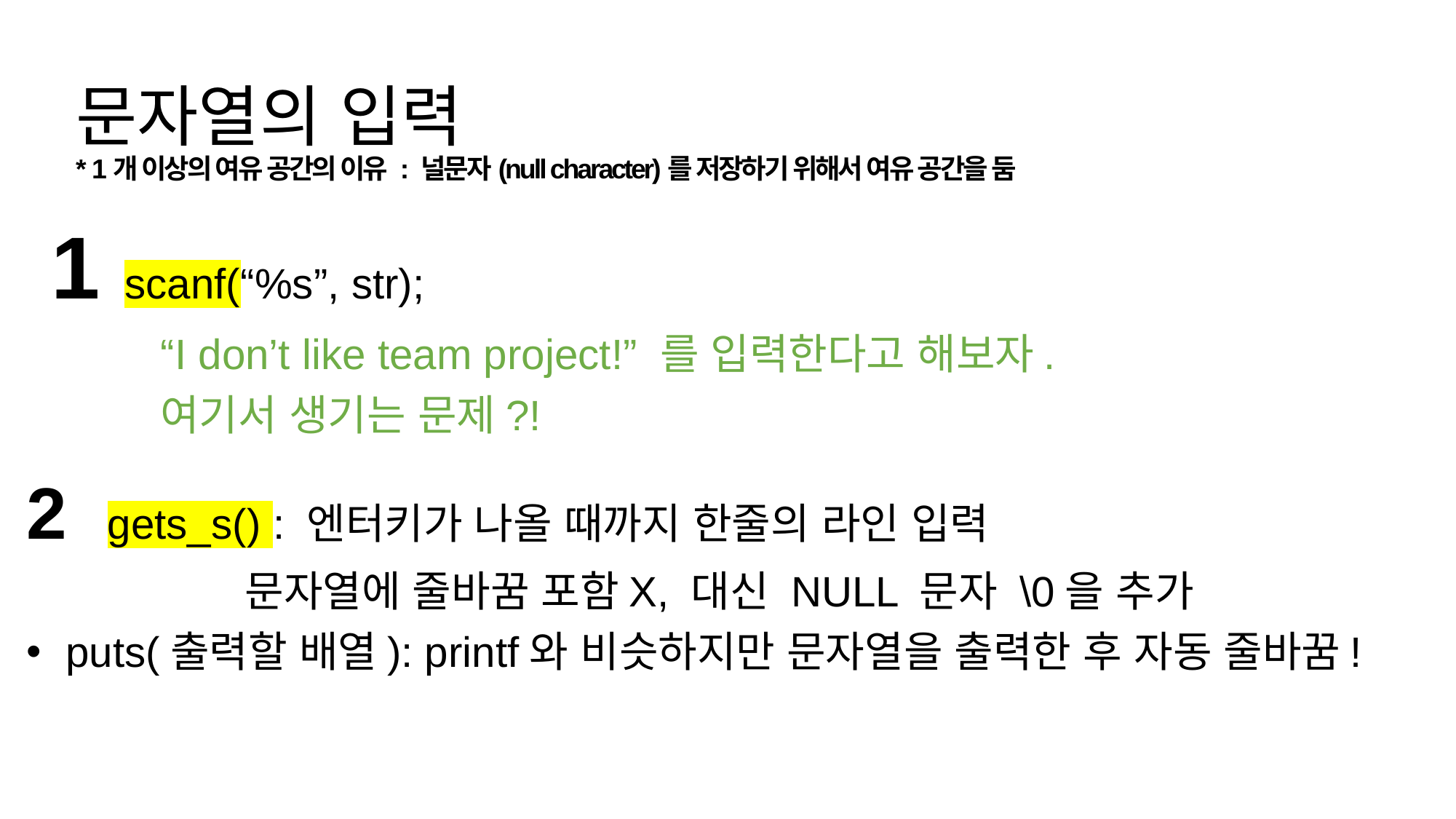

# 문자열의 입력 * 1개 이상의 여유 공간의 이유 : 널문자(null character)를 저장하기 위해서 여유 공간을 둠
1 scanf(“%s”, str);
	“I don’t like team project!” 를 입력한다고 해보자.
	여기서 생기는 문제?!

2  gets_s() : 엔터키가 나올 때까지 한줄의 라인 입력
		문자열에 줄바꿈 포함X, 대신 NULL 문자 \0을 추가
 puts(출력할 배열): printf와 비슷하지만 문자열을 출력한 후 자동 줄바꿈!